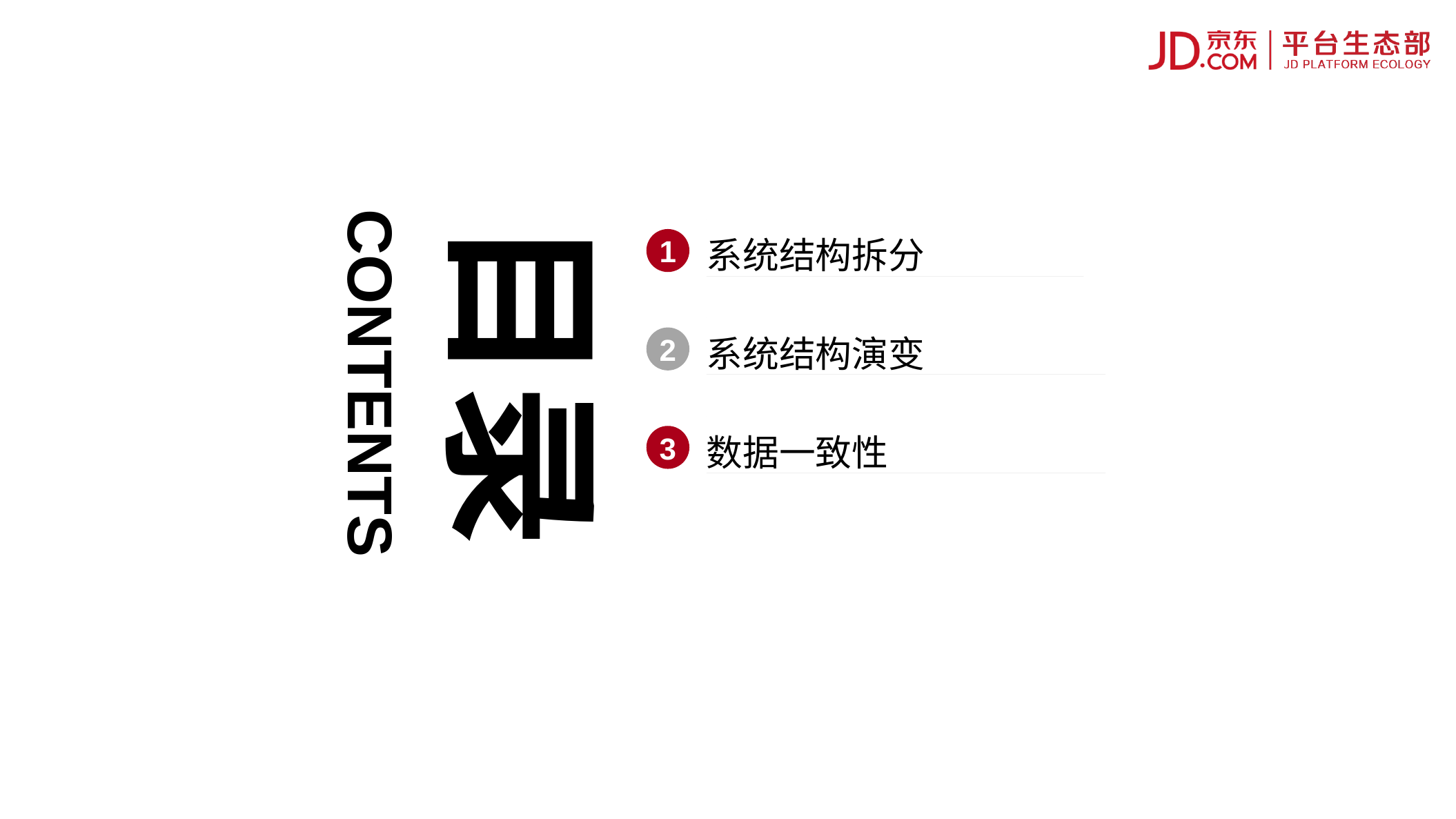

目录
系统结构拆分
1
系统结构演变
2
CONTENTS
数据一致性
3